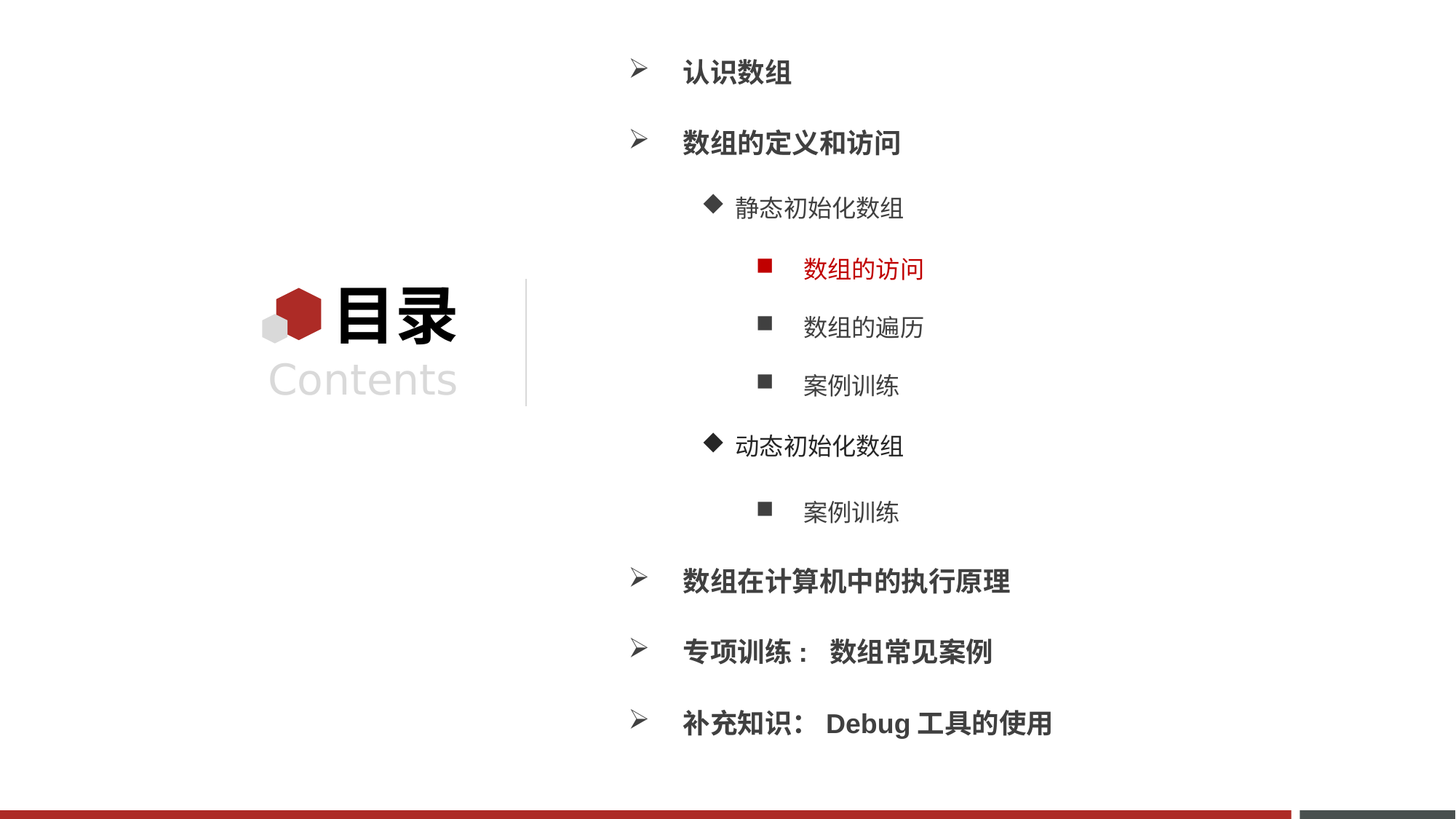

认识数组
数组的定义和访问
静态初始化数组

动态初始化数组

数组在计算机中的执行原理
专项训练:  数组常见案例
补充知识：Debug工具的使用
数组的访问
数组的遍历
案例训练

案例训练